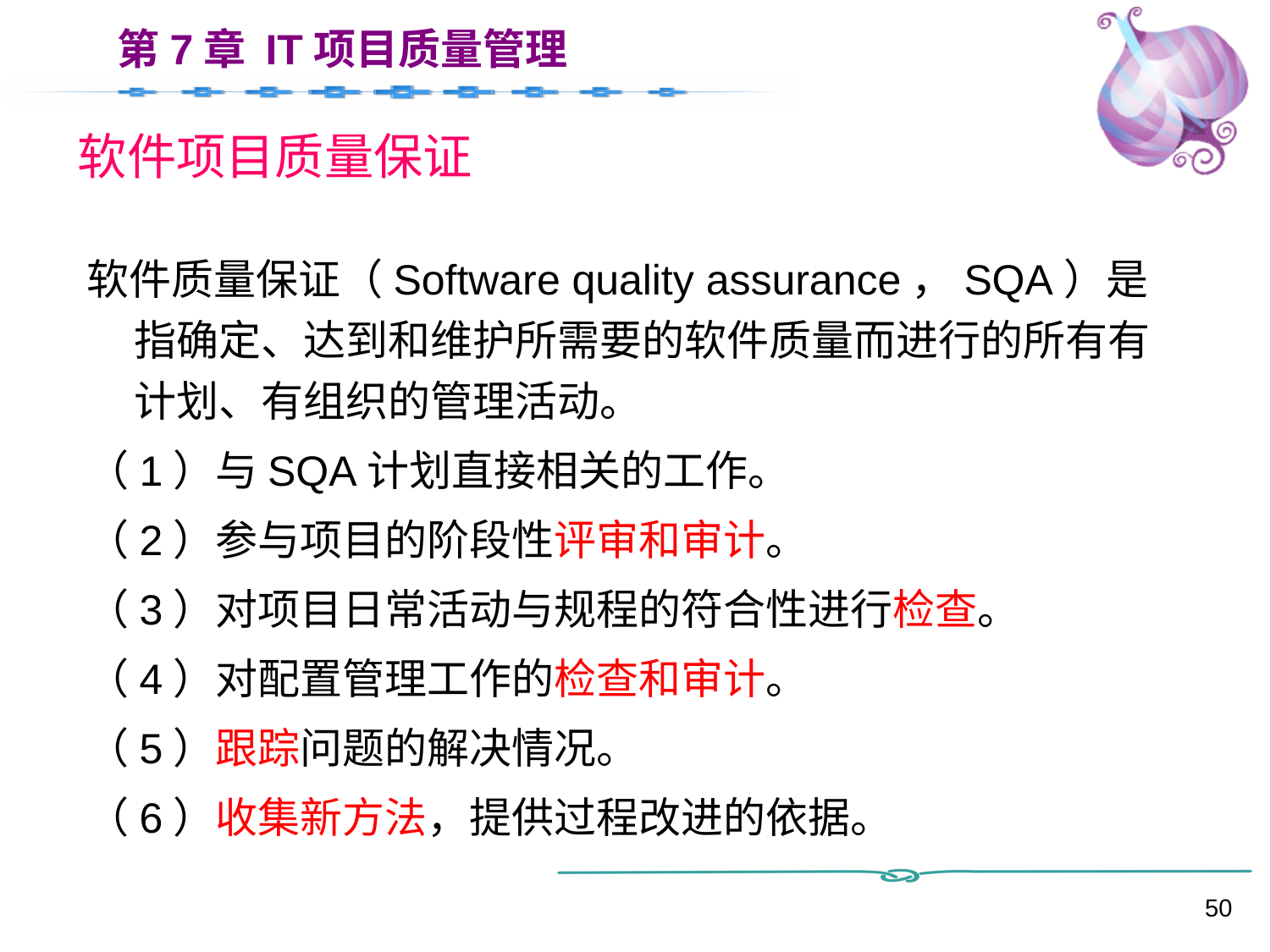

# 软件项目质量保证
软件质量保证（Software quality assurance，SQA）是指确定、达到和维护所需要的软件质量而进行的所有有计划、有组织的管理活动。
（1）与SQA计划直接相关的工作。
（2）参与项目的阶段性评审和审计。
（3）对项目日常活动与规程的符合性进行检查。
（4）对配置管理工作的检查和审计。
（5）跟踪问题的解决情况。
（6）收集新方法，提供过程改进的依据。
50